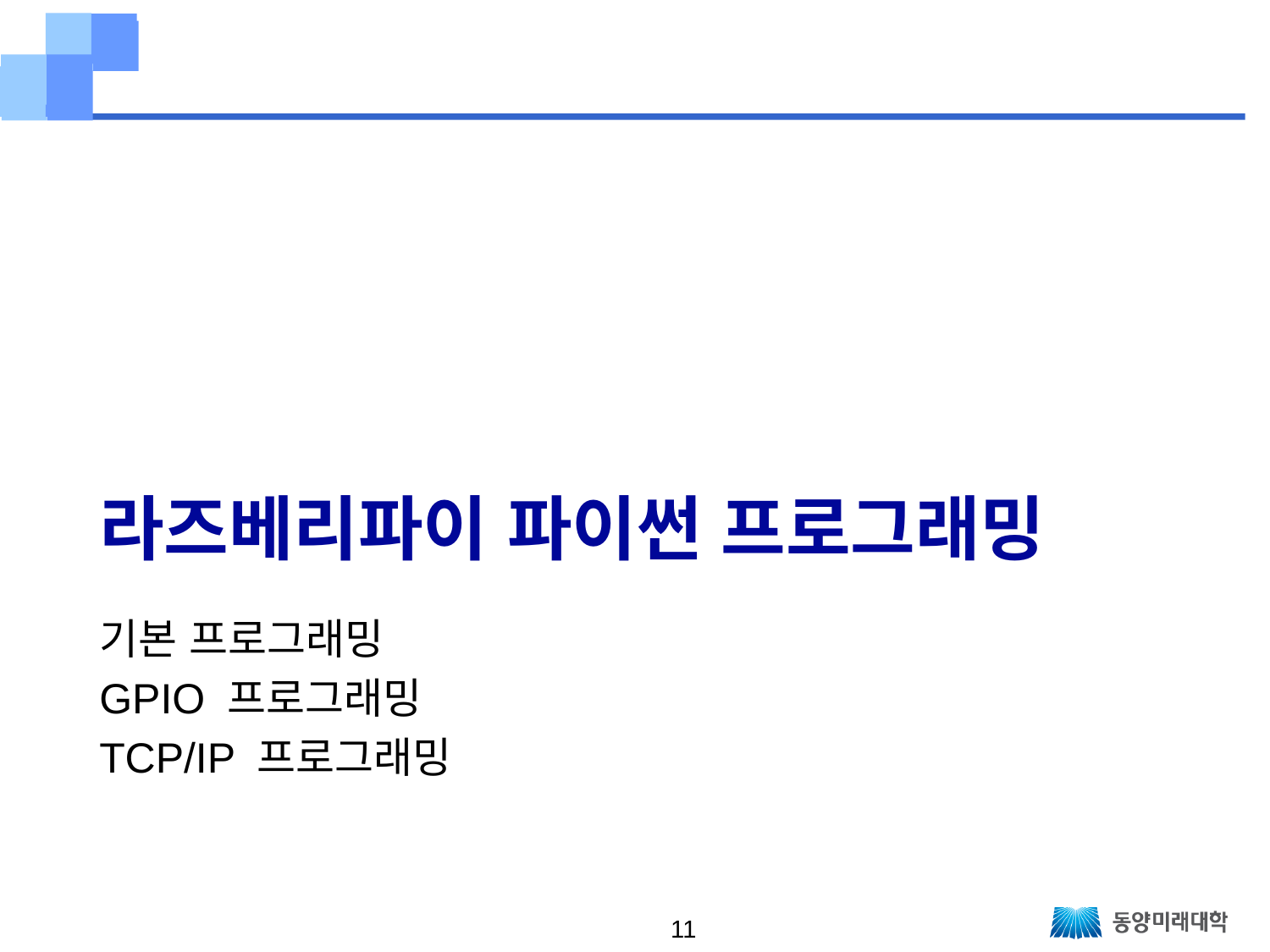

# 라즈베리파이 파이썬 프로그래밍
기본 프로그래밍
GPIO 프로그래밍
TCP/IP 프로그래밍
11